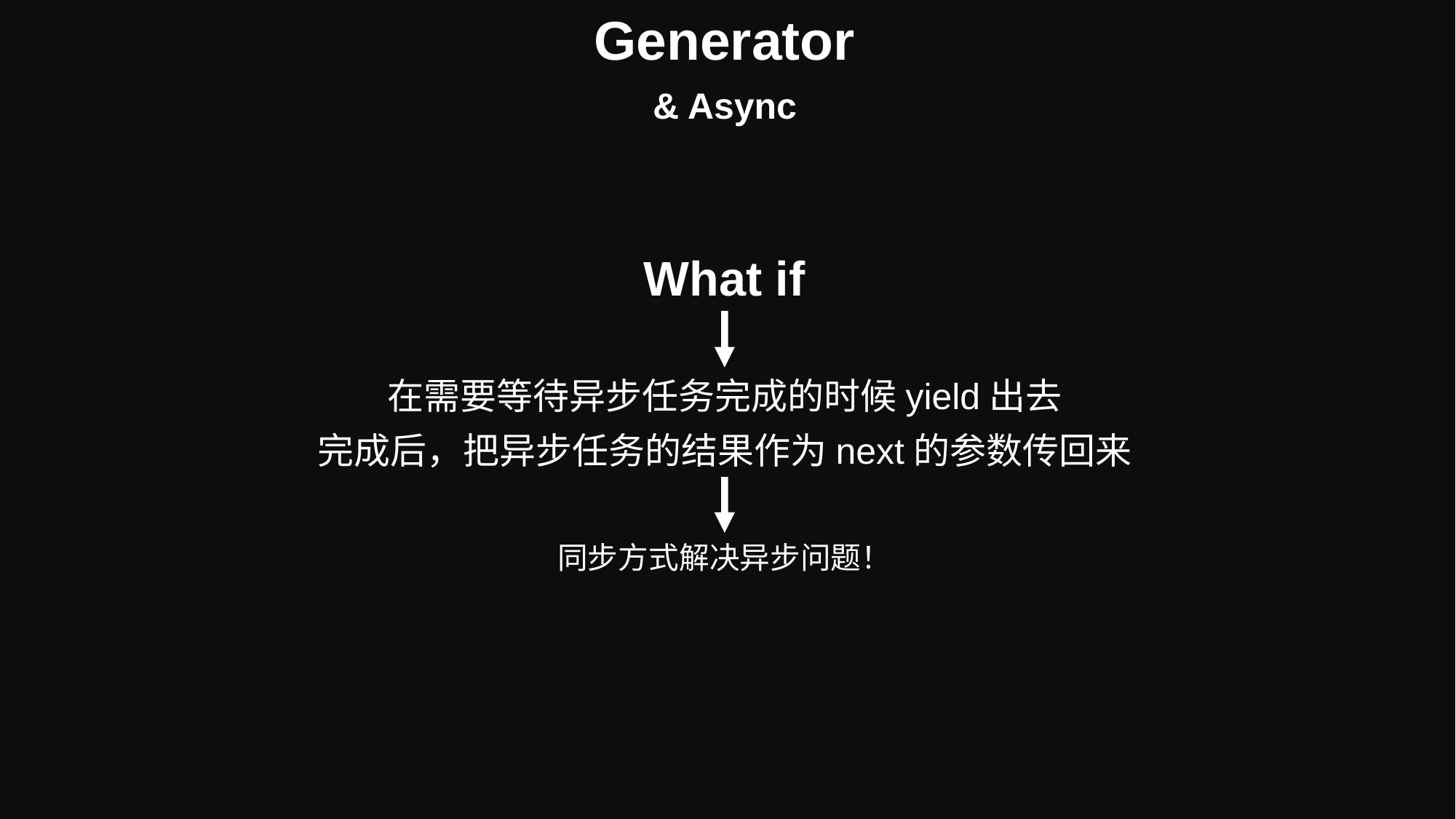

Generator
& Async
What if
在需要等待异步任务完成的时候yield出去
完成后，把异步任务的结果作为next的参数传回来
同步方式解决异步问题！